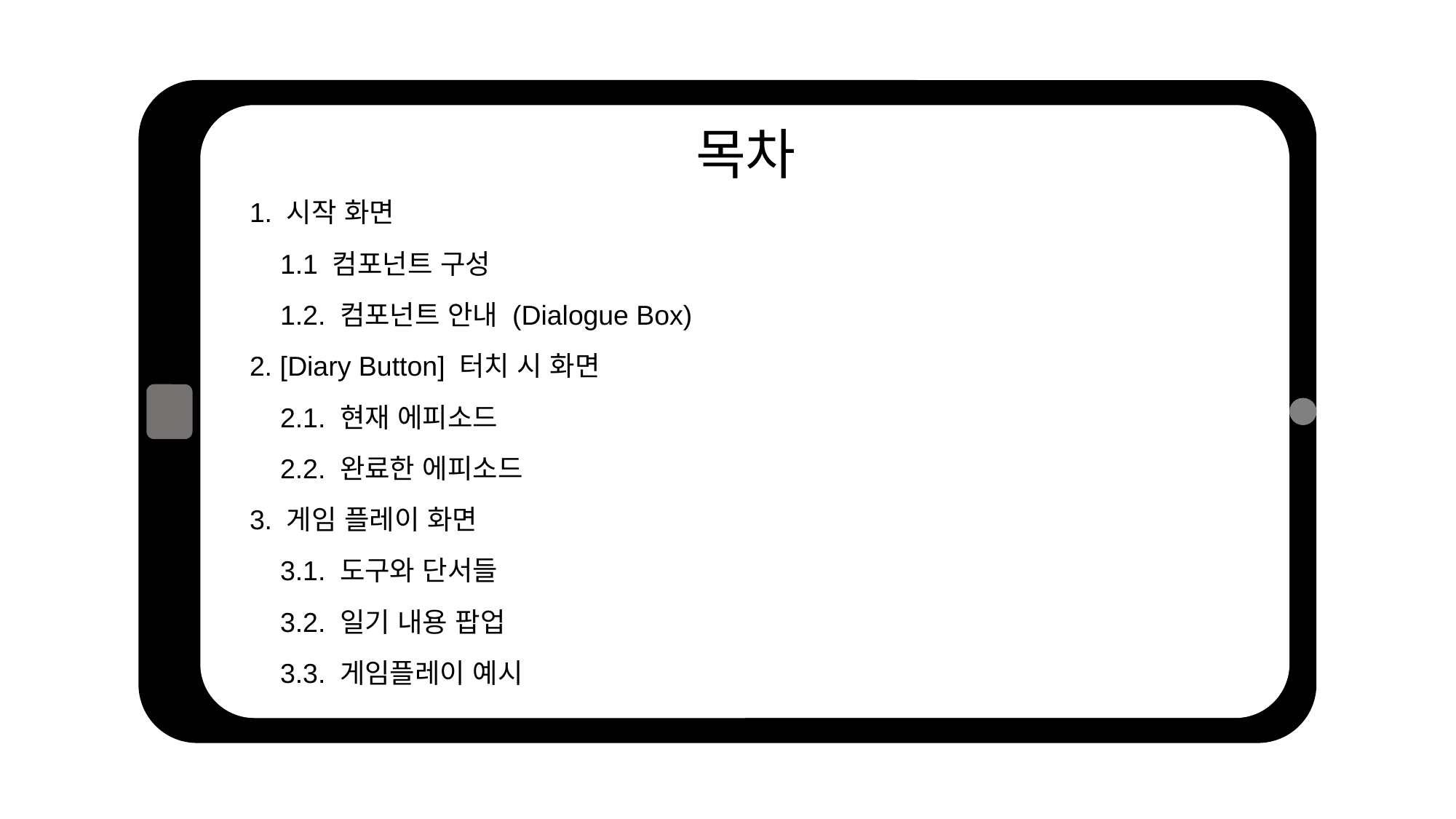

# 목차
1. 시작 화면
    1.1 컴포넌트 구성
    1.2. 컴포넌트 안내 (Dialogue Box)
2. [Diary Button] 터치 시 화면
    2.1. 현재 에피소드
    2.2. 완료한 에피소드
3. 게임 플레이 화면
    3.1. 도구와 단서들
    3.2. 일기 내용 팝업
    3.3. 게임플레이 예시